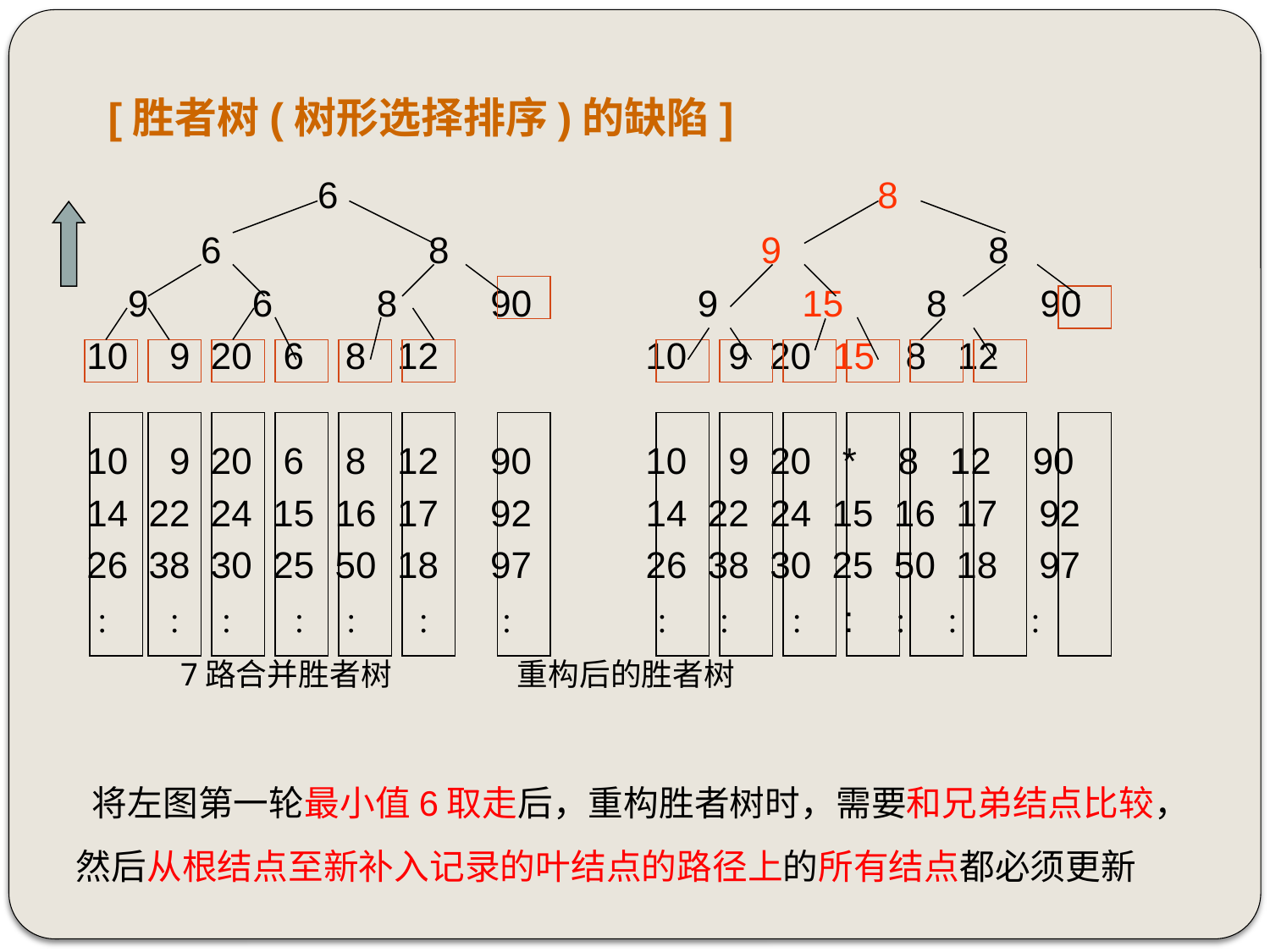

# [胜者树(树形选择排序)的缺陷]
                    6                                                    8
            6                    8                              9                    8
     9          6          8         90                9        15        8         90
 10    9  20   6    8   12                    10    9  20  15   8   12

 10    9  20   6    8   12     90           10    9  20   *    8   12    90
 14  22  24  15  16  17     92           14  22  24  15  16  17    92
 26  38  30  25  50  18     97           26  38  30  25  50  18    97
  :      :    :      :    :      :       :              :     :      :    :    :    :       :
          7路合并胜者树                  重构后的胜者树

 将左图第一轮最小值6取走后，重构胜者树时，需要和兄弟结点比较，然后从根结点至新补入记录的叶结点的路径上的所有结点都必须更新